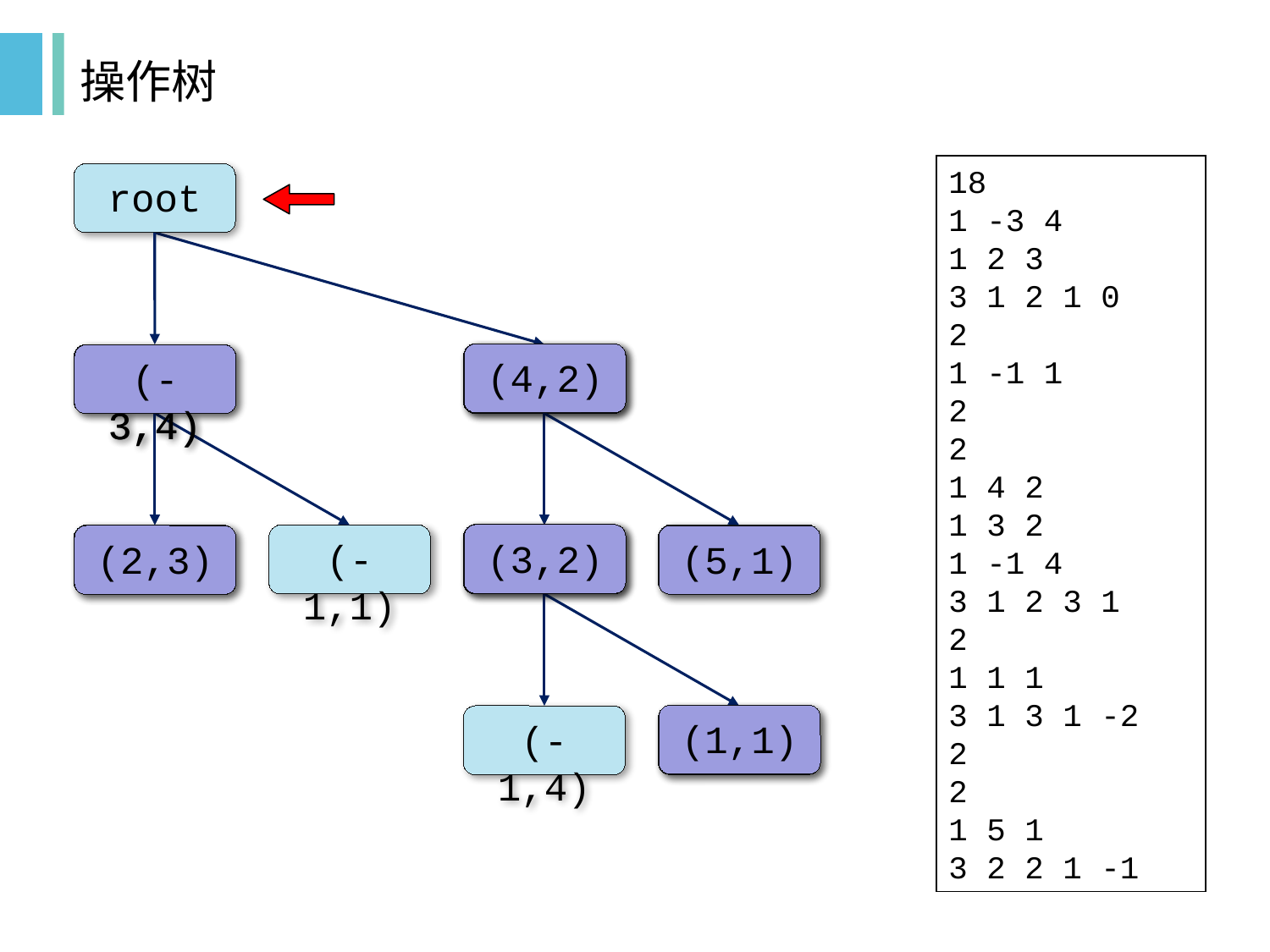

# 操作树
18
1 -3 4
1 2 3
3 1 2 1 0
2
1 -1 1
2
2
1 4 2
1 3 2
1 -1 4
3 1 2 3 1
2
1 1 1
3 1 3 1 -2
2
2
1 5 1
3 2 2 1 -1
root

(-3,4)
(4,2)
(4,2)
(3,2)
(4,2)
(3,2)
(1,1)
(-3,4)
(2,3)
(2,3)
(-1,1)
(3,2)
(5,1)
(5,1)
(-1,4)
(1,1)